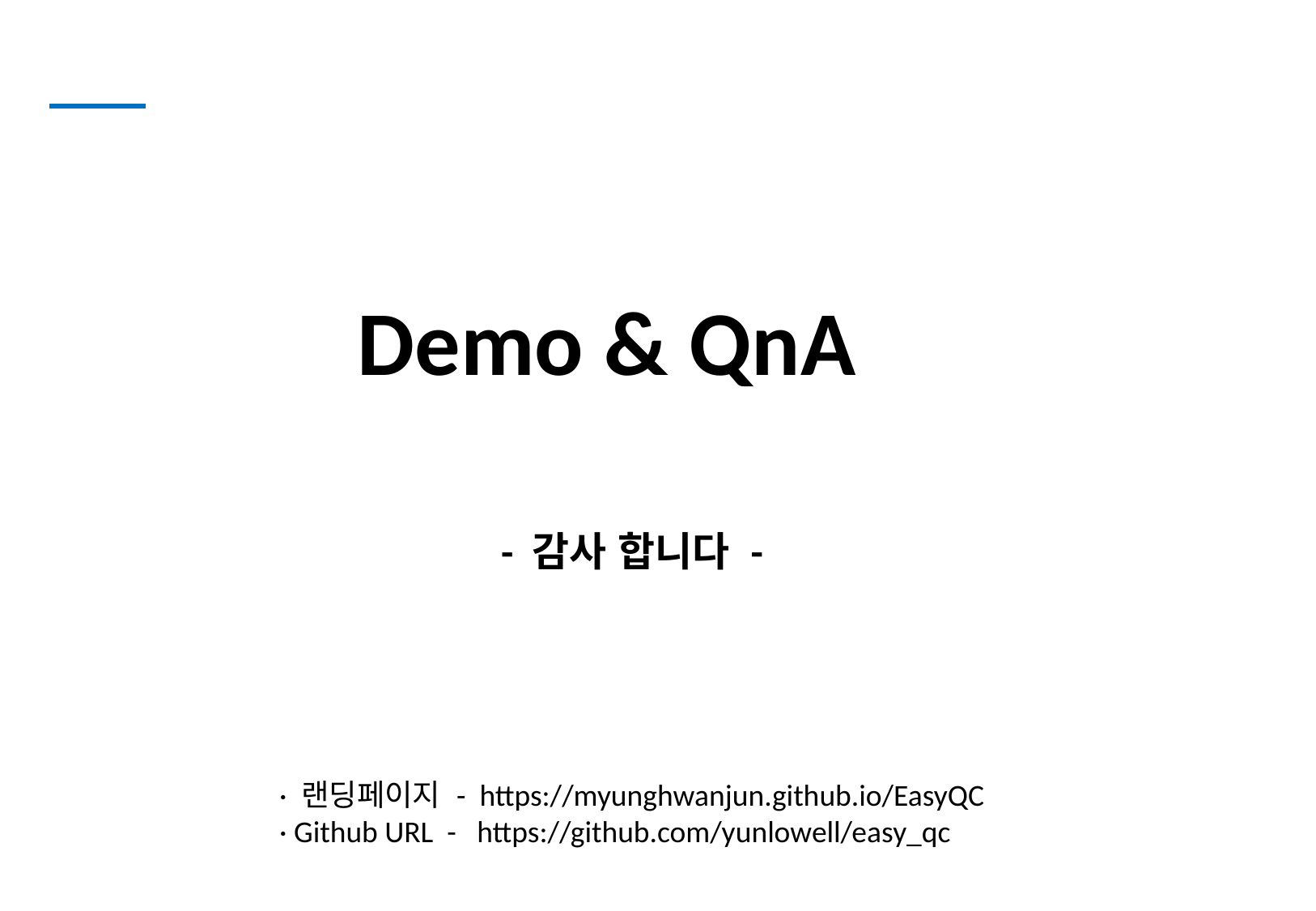

Demo & QnA
- 감사 합니다 -
· 랜딩페이지 -  https://myunghwanjun.github.io/EasyQC
· Github URL  -   https://github.com/yunlowell/easy_qc